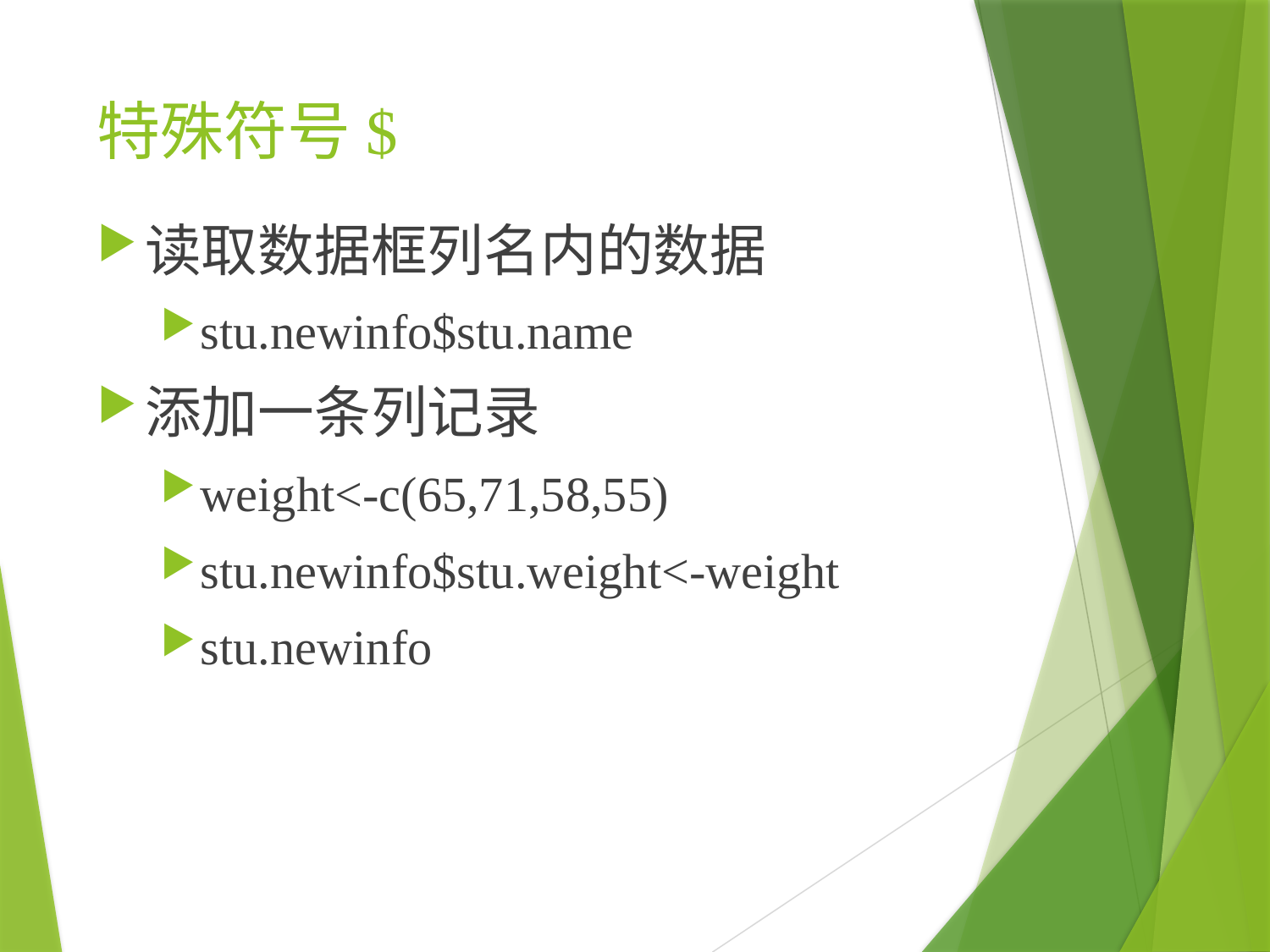

# 特殊符号$
读取数据框列名内的数据
stu.newinfo$stu.name
添加一条列记录
weight<-c(65,71,58,55)
stu.newinfo$stu.weight<-weight
stu.newinfo